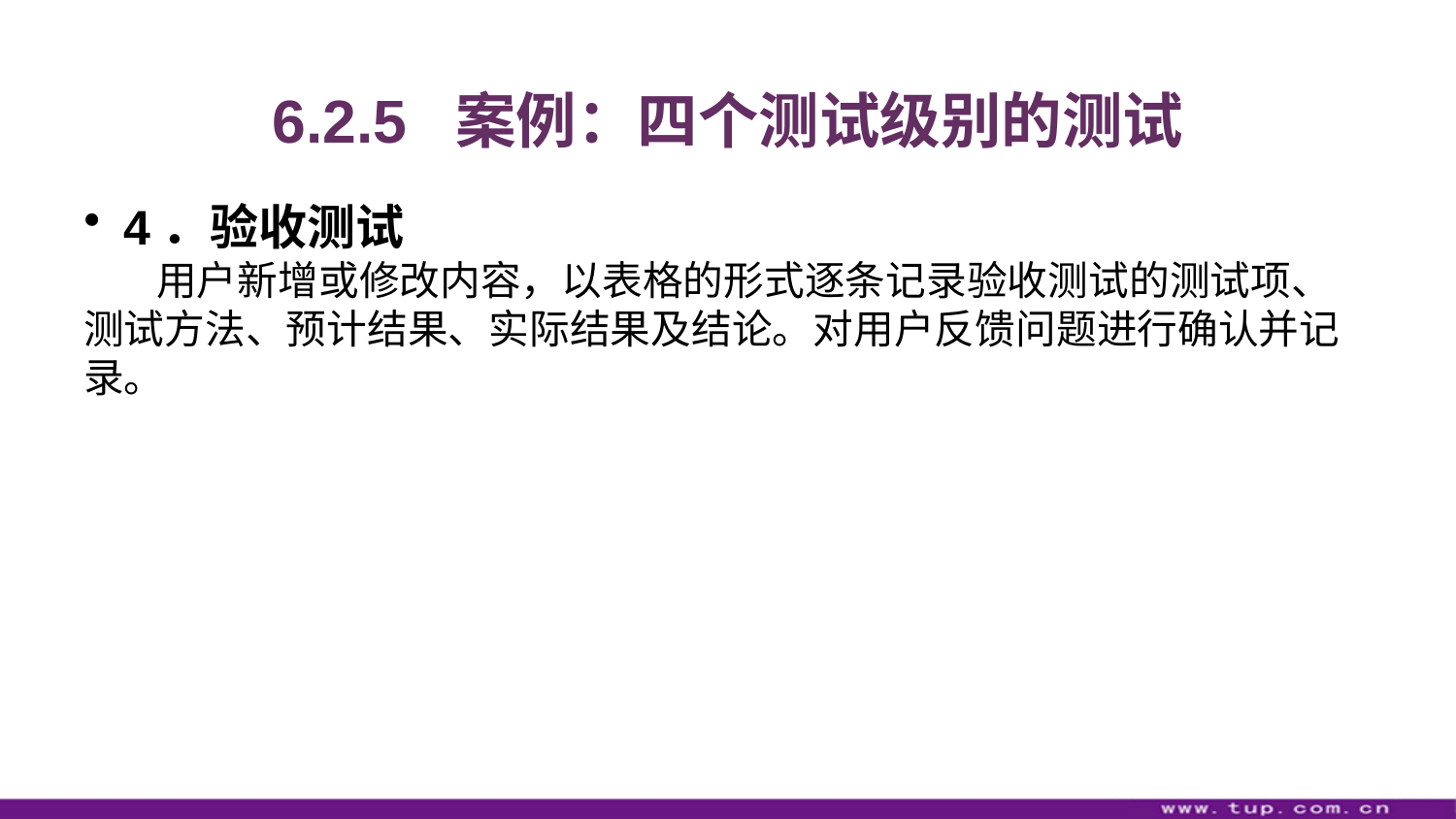

# 6.2.5  案例：四个测试级别的测试
4．验收测试
用户新增或修改内容，以表格的形式逐条记录验收测试的测试项、测试方法、预计结果、实际结果及结论。对用户反馈问题进行确认并记录。